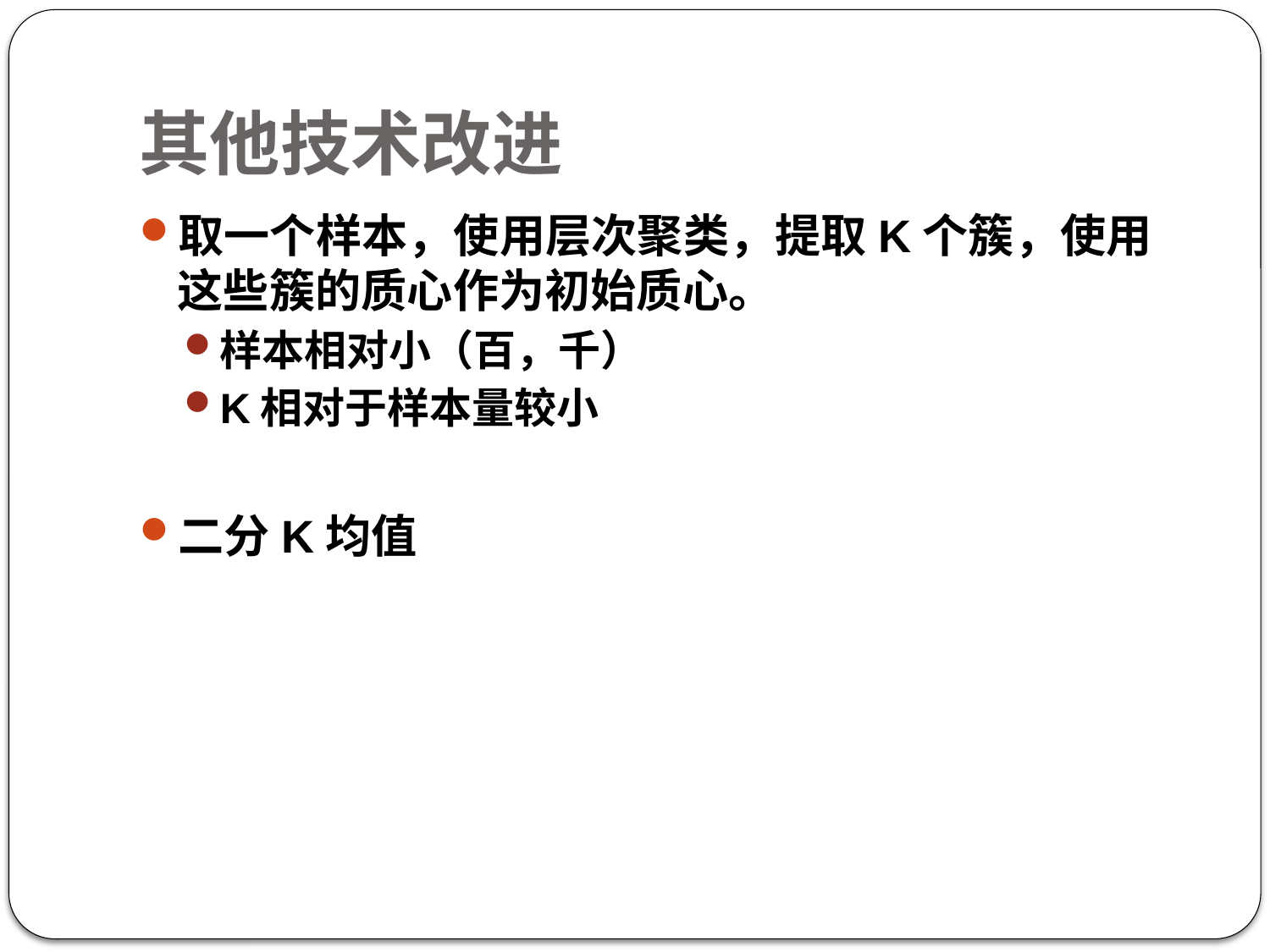

# 其他技术改进
取一个样本，使用层次聚类，提取K个簇，使用这些簇的质心作为初始质心。
样本相对小（百，千）
K相对于样本量较小

二分K均值